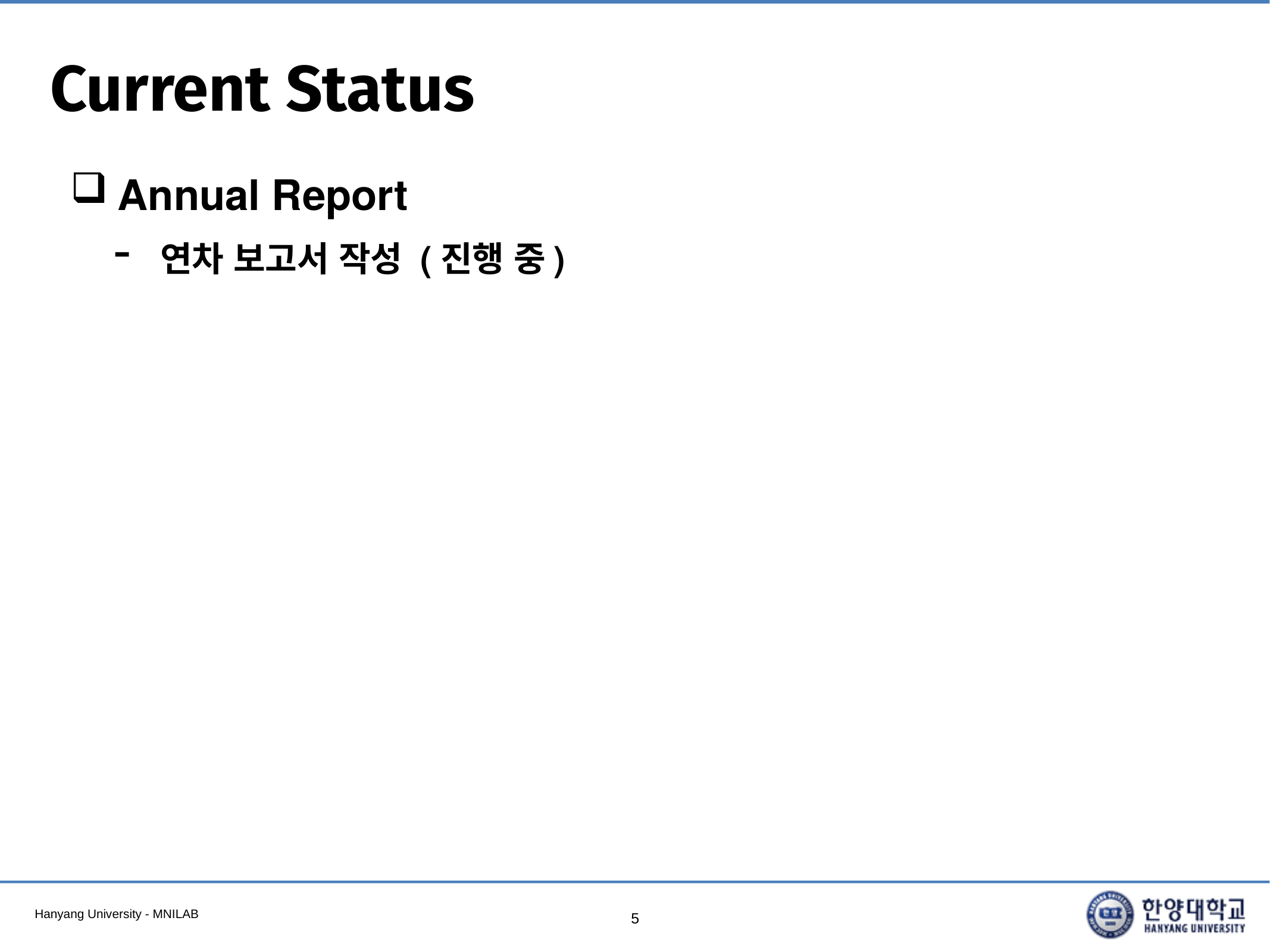

# Current Status
Annual Report
연차 보고서 작성 (진행 중)
5